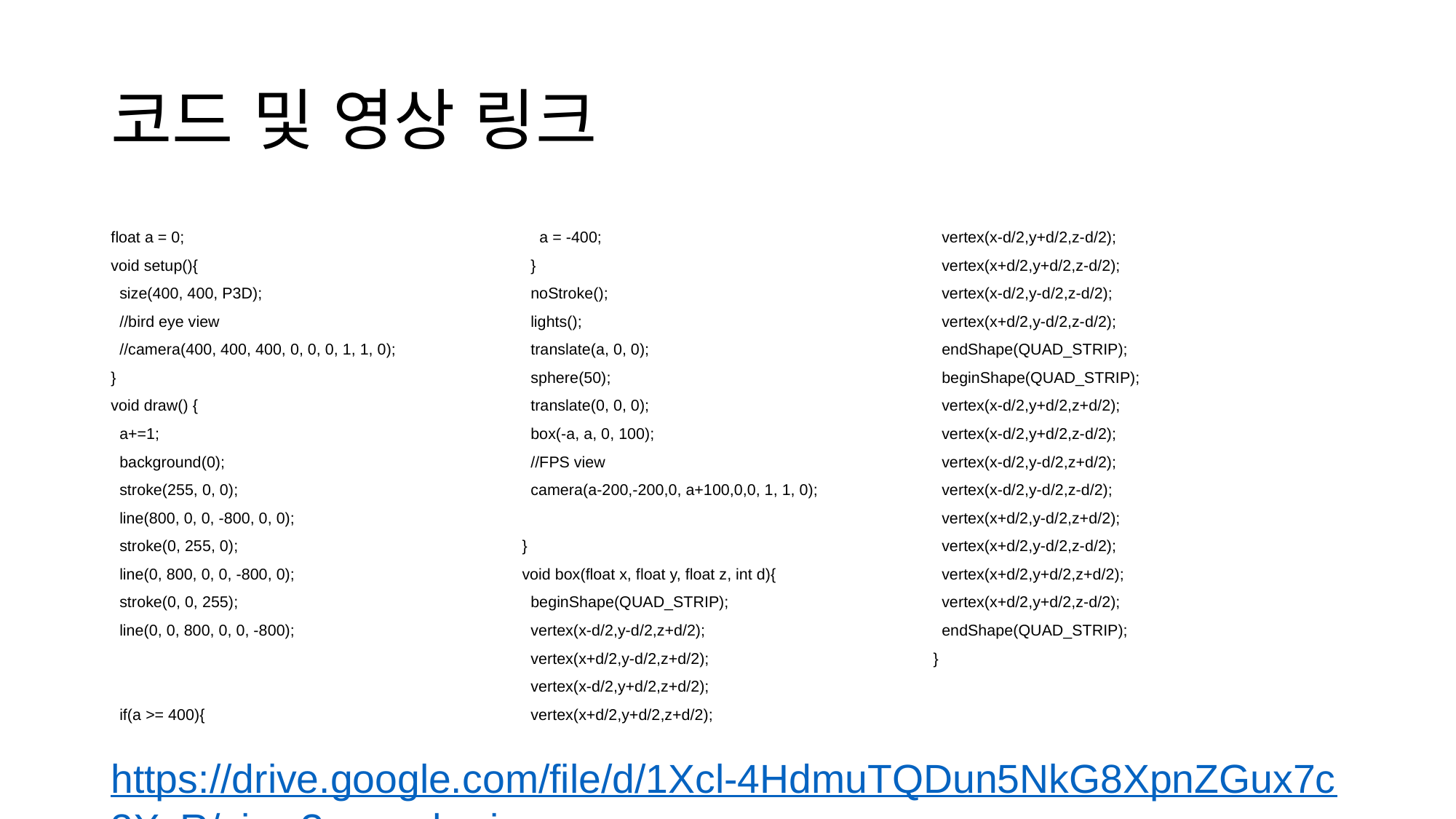

# 코드 및 영상 링크
float a = 0;
void setup(){
  size(400, 400, P3D);
  //bird eye view
  //camera(400, 400, 400, 0, 0, 0, 1, 1, 0);
}
void draw() {
  a+=1;
  background(0);
  stroke(255, 0, 0);
  line(800, 0, 0, -800, 0, 0);
  stroke(0, 255, 0);
  line(0, 800, 0, 0, -800, 0);
  stroke(0, 0, 255);
  line(0, 0, 800, 0, 0, -800);

  if(a >= 400){
    a = -400;
  }
  noStroke();
  lights();
  translate(a, 0, 0);
  sphere(50);
  translate(0, 0, 0);
  box(-a, a, 0, 100);
  //FPS view
  camera(a-200,-200,0, a+100,0,0, 1, 1, 0);

}
void box(float x, float y, float z, int d){
  beginShape(QUAD_STRIP);
  vertex(x-d/2,y-d/2,z+d/2);
  vertex(x+d/2,y-d/2,z+d/2);
  vertex(x-d/2,y+d/2,z+d/2);
  vertex(x+d/2,y+d/2,z+d/2);
  vertex(x-d/2,y+d/2,z-d/2);
  vertex(x+d/2,y+d/2,z-d/2);
  vertex(x-d/2,y-d/2,z-d/2);
  vertex(x+d/2,y-d/2,z-d/2);
  endShape(QUAD_STRIP);
  beginShape(QUAD_STRIP);
  vertex(x-d/2,y+d/2,z+d/2);
  vertex(x-d/2,y+d/2,z-d/2);
  vertex(x-d/2,y-d/2,z+d/2);
  vertex(x-d/2,y-d/2,z-d/2);
  vertex(x+d/2,y-d/2,z+d/2);
  vertex(x+d/2,y-d/2,z-d/2);
  vertex(x+d/2,y+d/2,z+d/2);
  vertex(x+d/2,y+d/2,z-d/2);
  endShape(QUAD_STRIP);
}
https://drive.google.com/file/d/1Xcl-4HdmuTQDun5NkG8XpnZGux7c3XvR/view?usp=sharing